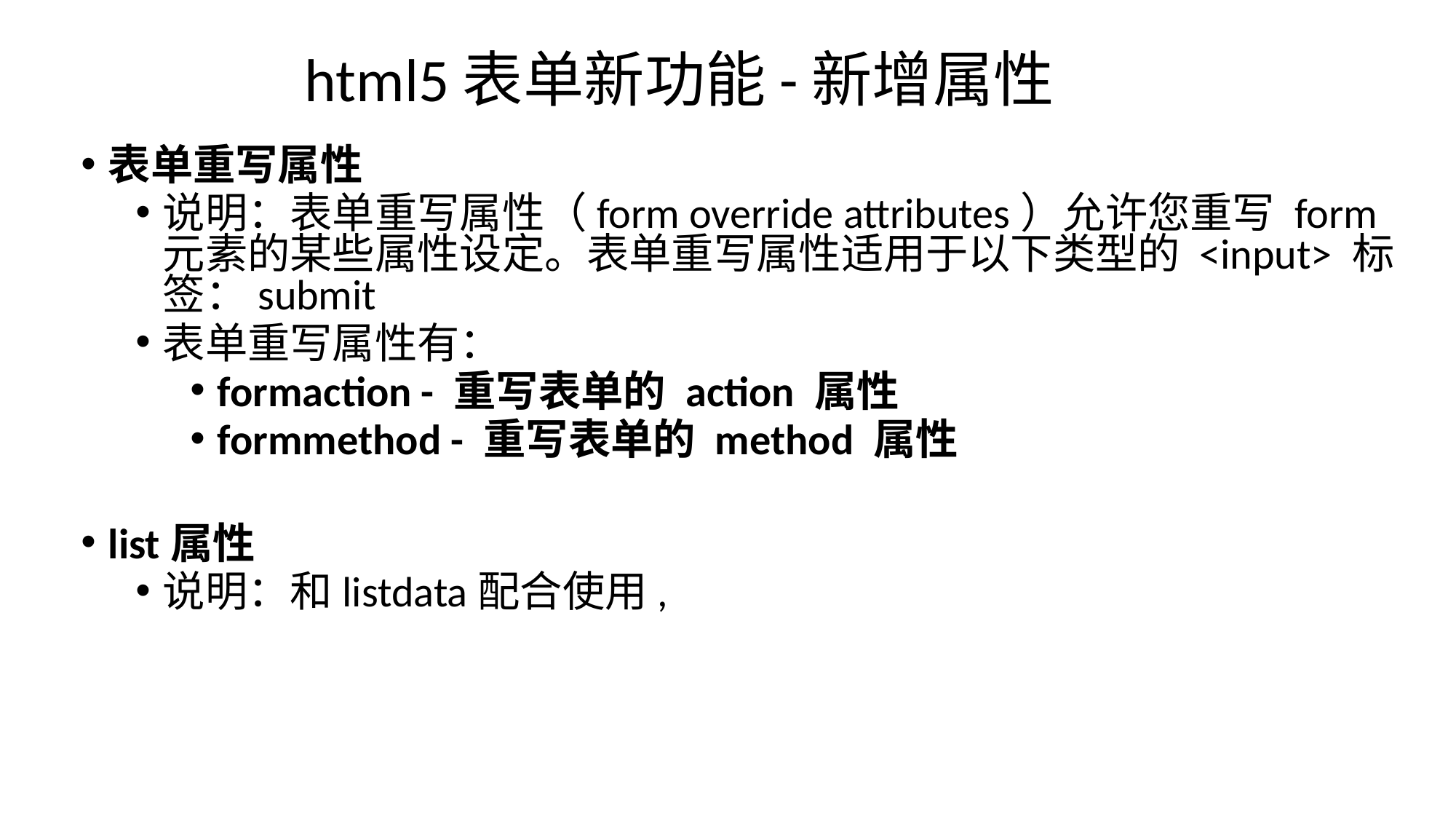

# html5表单新功能-新增属性
表单重写属性
说明：表单重写属性（form override attributes）允许您重写 form 元素的某些属性设定。表单重写属性适用于以下类型的 <input> 标签：submit
表单重写属性有：
formaction - 重写表单的 action 属性
formmethod - 重写表单的 method 属性

list属性
说明：和listdata配合使用,